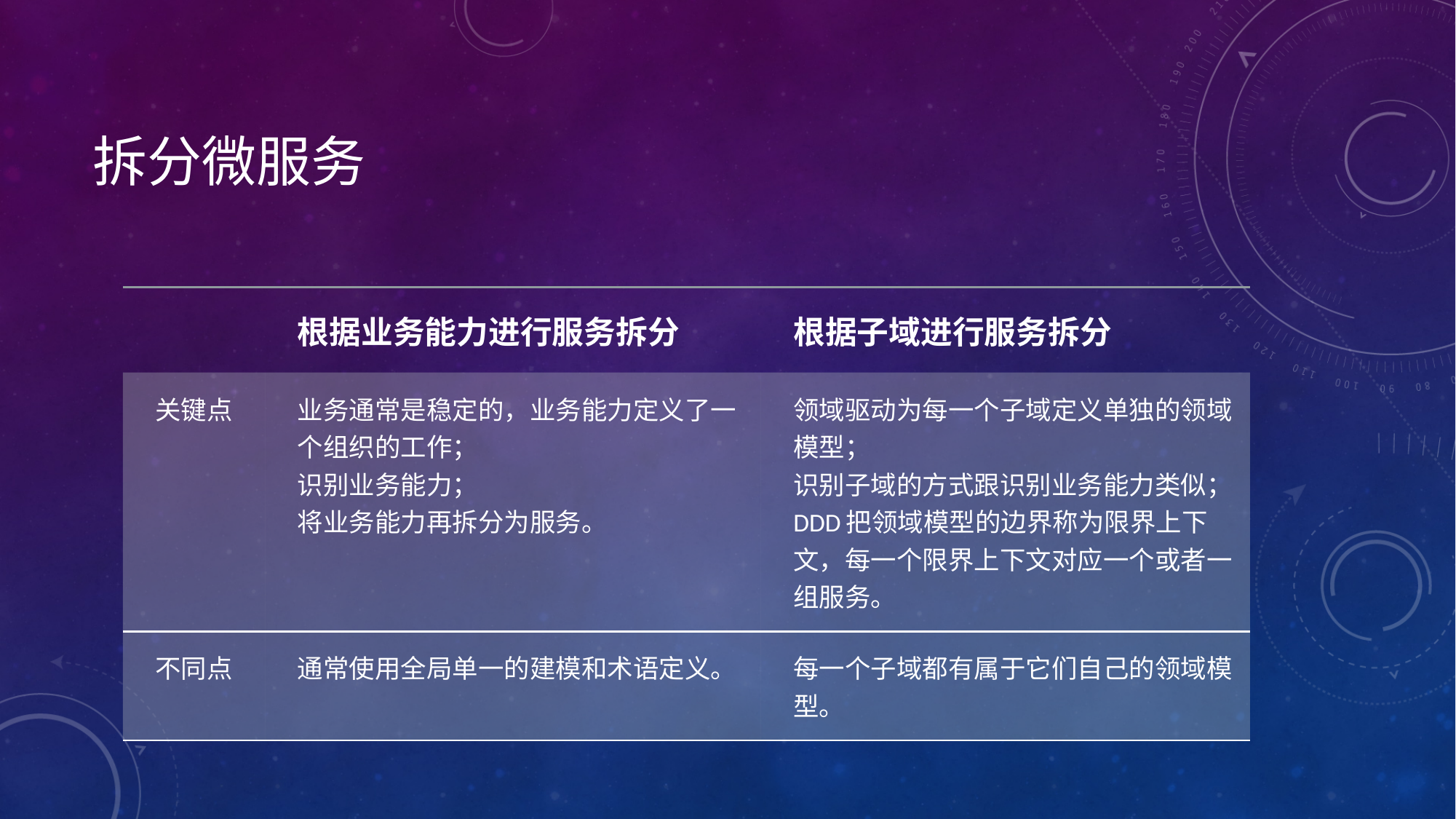

# 拆分微服务
|  | 根据业务能力进行服务拆分 | 根据子域进行服务拆分 |
| --- | --- | --- |
| 关键点 | 业务通常是稳定的，业务能力定义了一个组织的工作； 识别业务能力； 将业务能力再拆分为服务。 | 领域驱动为每一个子域定义单独的领域模型； 识别子域的方式跟识别业务能力类似；DDD把领域模型的边界称为限界上下文，每一个限界上下文对应一个或者一组服务。 |
| 不同点 | 通常使用全局单一的建模和术语定义。 | 每一个子域都有属于它们自己的领域模型。 |